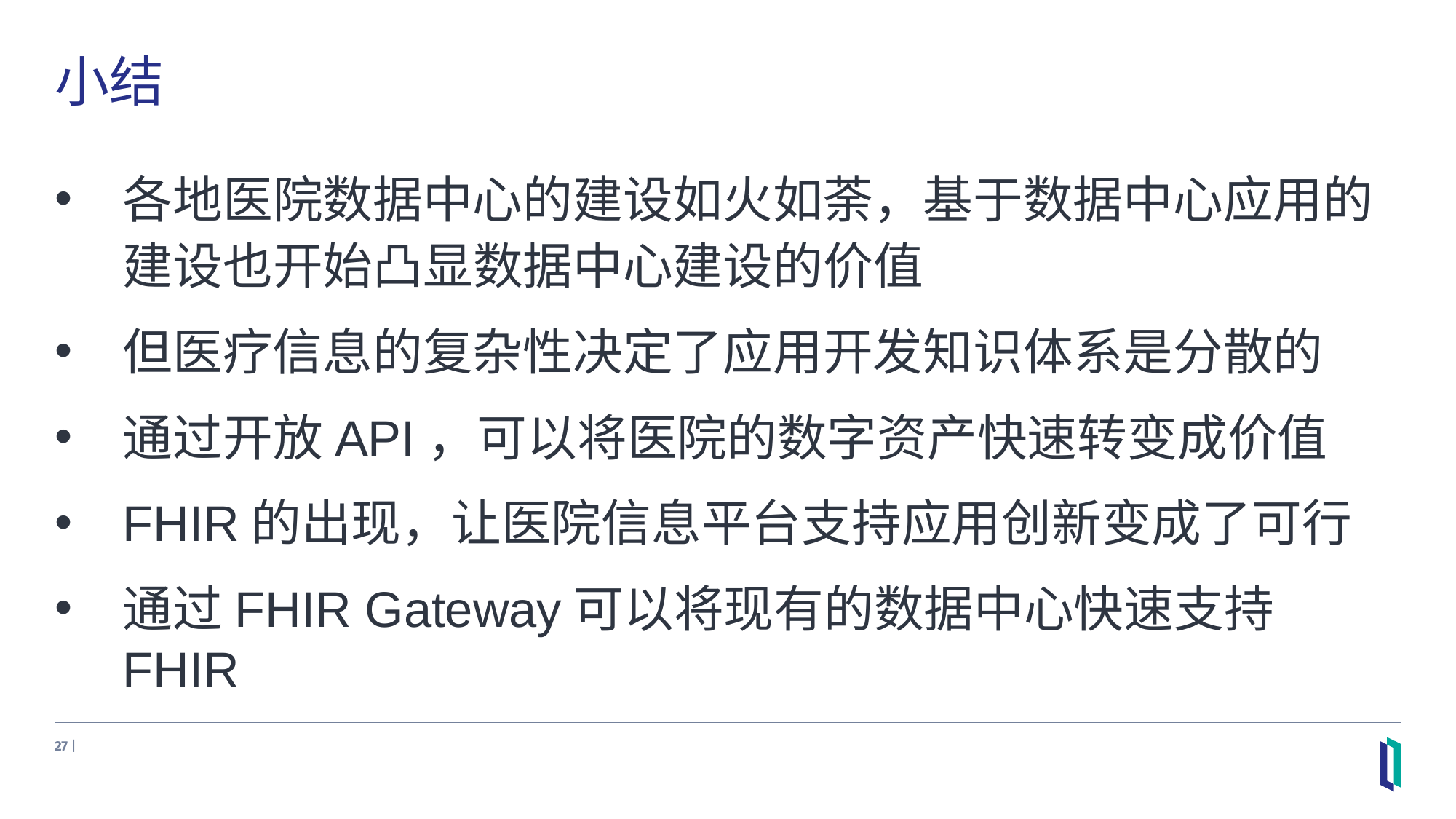

小结
各地医院数据中心的建设如火如荼，基于数据中心应用的 建设也开始凸显数据中心建设的价值
但医疗信息的复杂性决定了应用开发知识体系是分散的
通过开放API，可以将医院的数字资产快速转变成价值
FHIR的出现，让医院信息平台支持应用创新变成了可行
通过FHIR Gateway可以将现有的数据中心快速支持FHIR

27 |